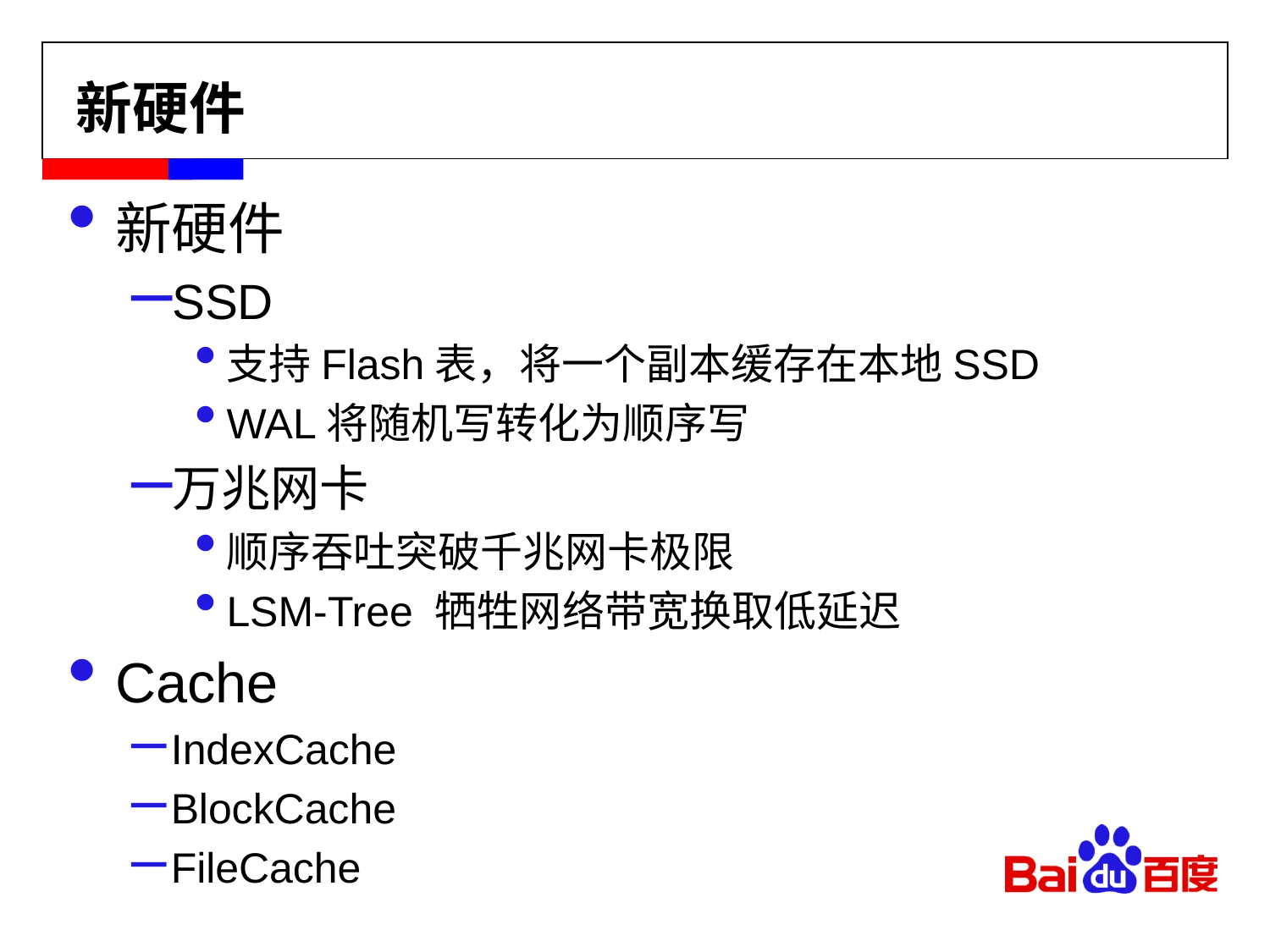

# 新硬件
新硬件
SSD
支持Flash表，将一个副本缓存在本地SSD
WAL将随机写转化为顺序写
万兆网卡
顺序吞吐突破千兆网卡极限
LSM-Tree 牺牲网络带宽换取低延迟
Cache
IndexCache
BlockCache
FileCache